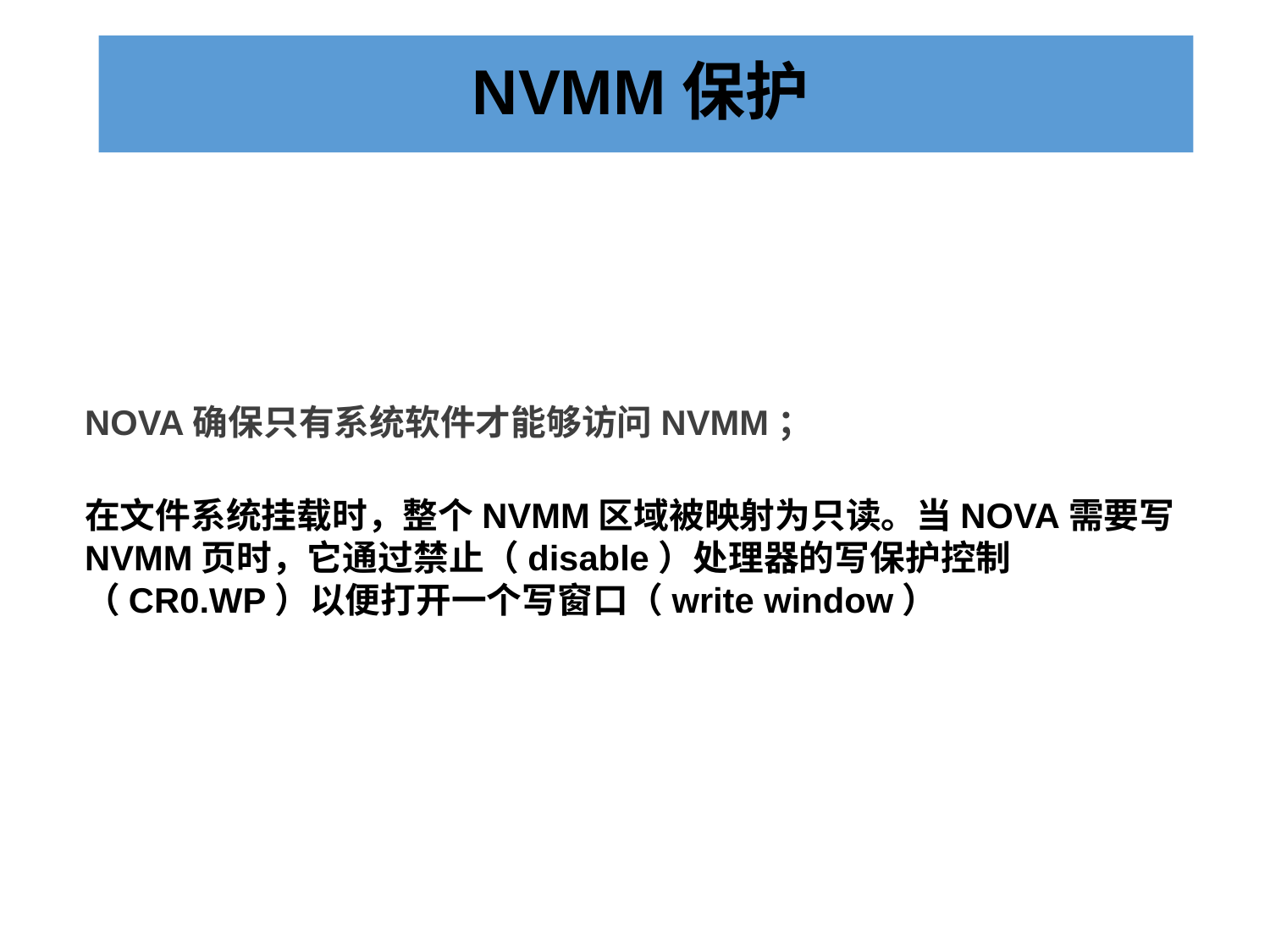

NVMM保护
NOVA确保只有系统软件才能够访问NVMM；

在文件系统挂载时，整个NVMM区域被映射为只读。当NOVA需要写NVMM页时，它通过禁止（disable）处理器的写保护控制（CR0.WP）以便打开一个写窗口（write window）
37